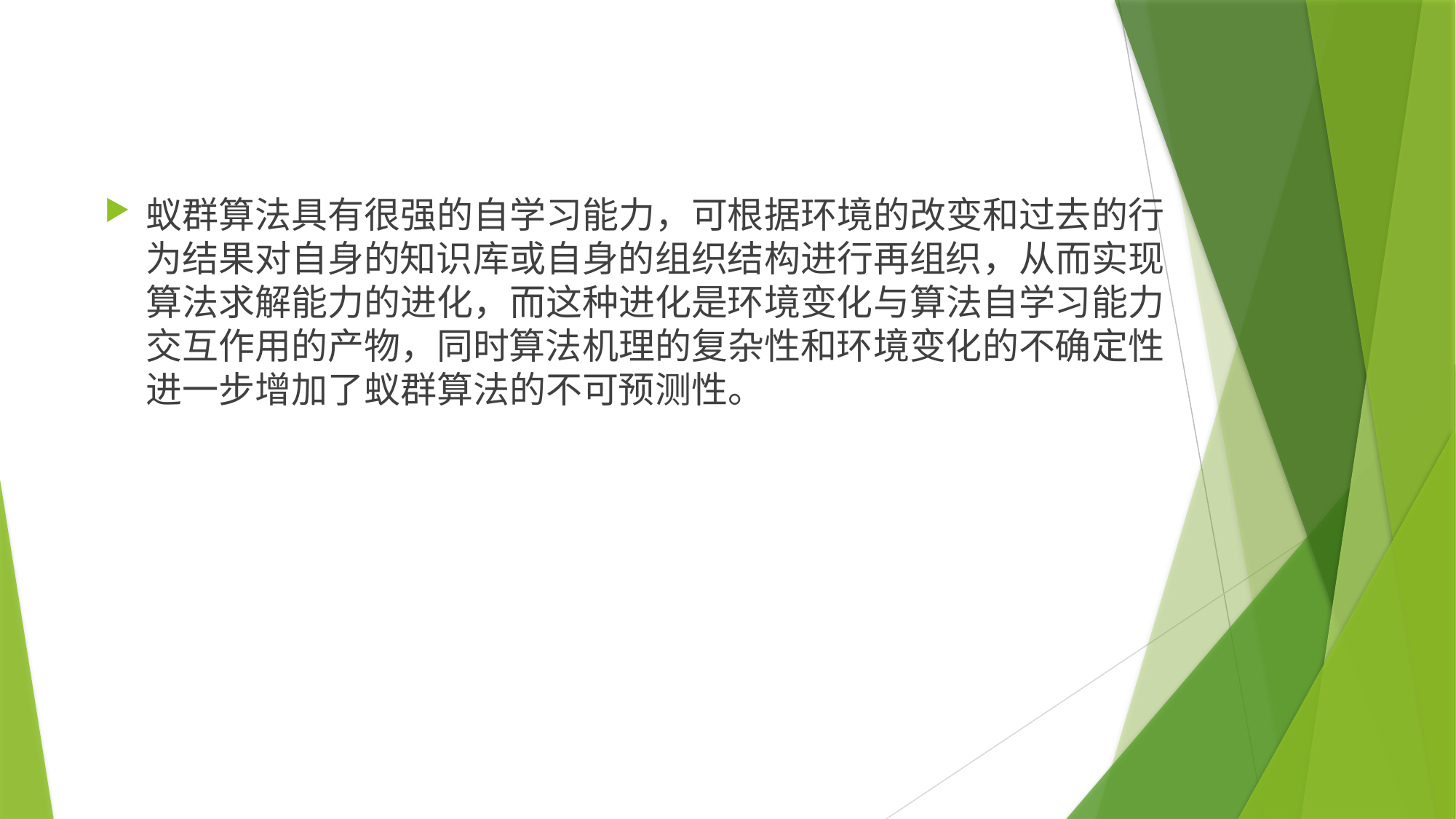

蚁群算法具有很强的自学习能力，可根据环境的改变和过去的行为结果对自身的知识库或自身的组织结构进行再组织，从而实现算法求解能力的进化，而这种进化是环境变化与算法自学习能力交互作用的产物，同时算法机理的复杂性和环境变化的不确定性进一步增加了蚁群算法的不可预测性。